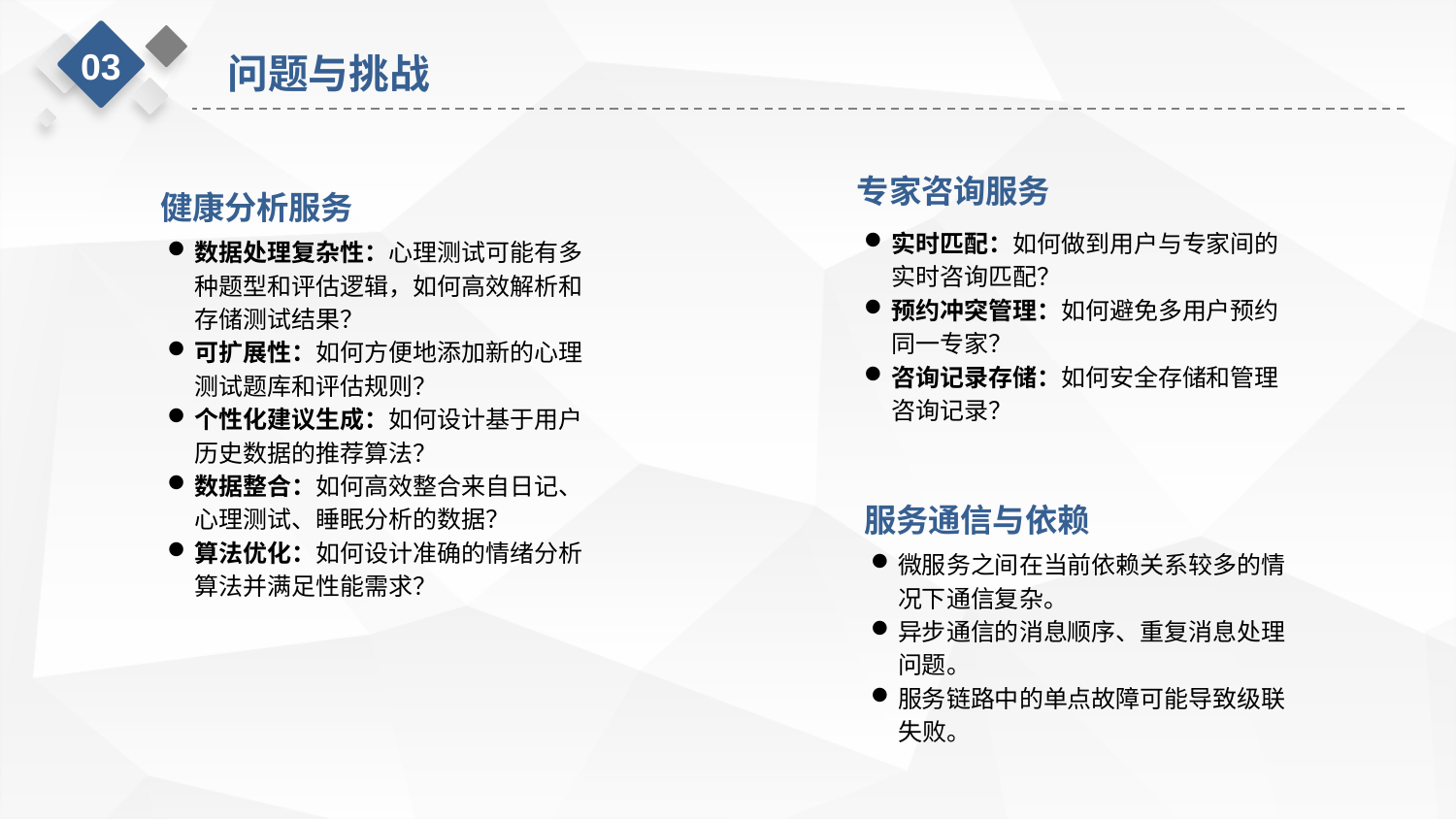

03

问题与挑战
专家咨询服务
实时匹配：如何做到用户与专家间的实时咨询匹配？
预约冲突管理：如何避免多用户预约同一专家？
咨询记录存储：如何安全存储和管理咨询记录？
健康分析服务
数据处理复杂性：心理测试可能有多种题型和评估逻辑，如何高效解析和存储测试结果？
可扩展性：如何方便地添加新的心理测试题库和评估规则？
个性化建议生成：如何设计基于用户历史数据的推荐算法？
数据整合：如何高效整合来自日记、心理测试、睡眠分析的数据？
算法优化：如何设计准确的情绪分析算法并满足性能需求？

服务通信与依赖
微服务之间在当前依赖关系较多的情况下通信复杂。
异步通信的消息顺序、重复消息处理问题。
服务链路中的单点故障可能导致级联失败。